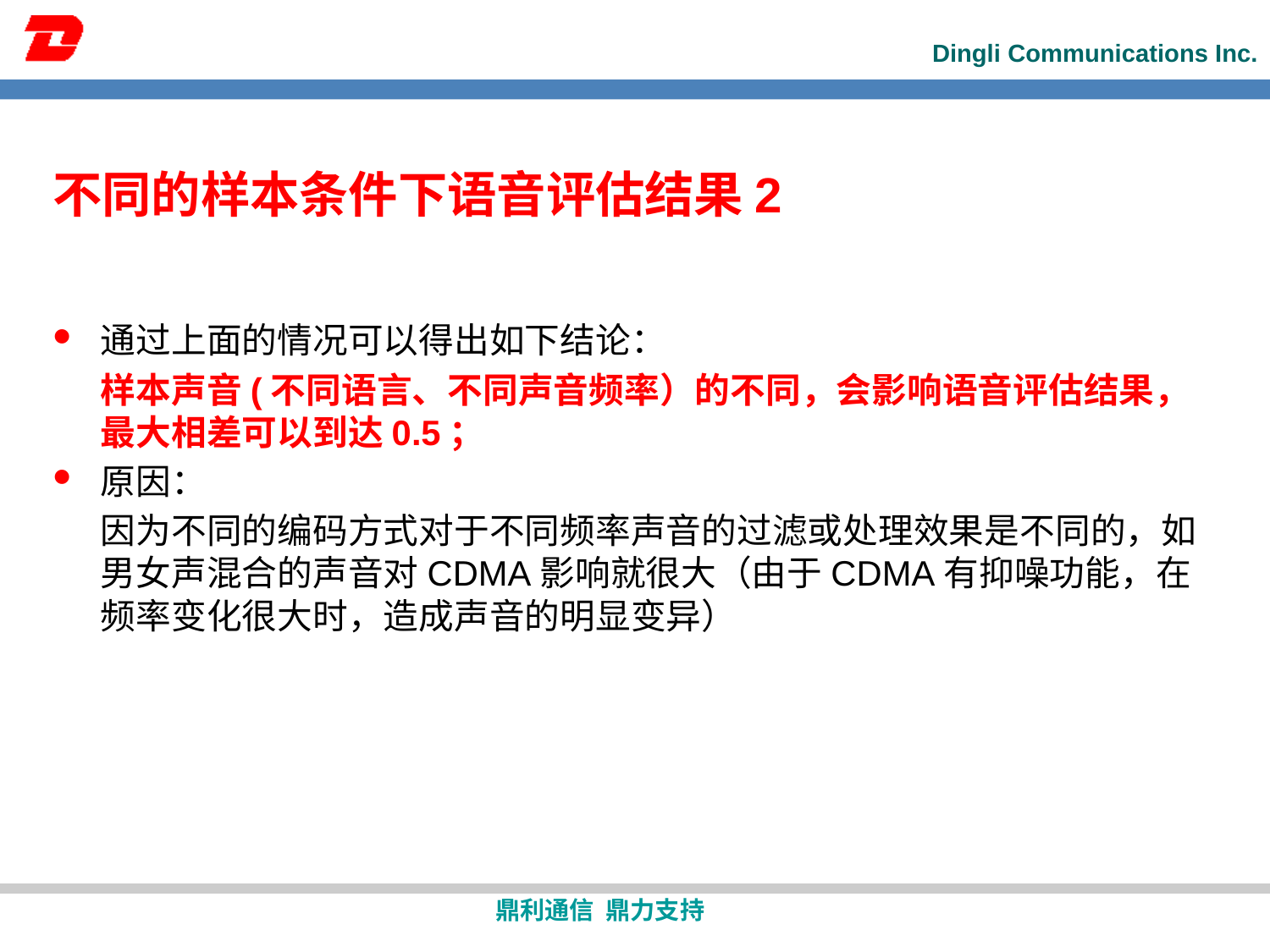

# 不同的样本条件下语音评估结果2
通过上面的情况可以得出如下结论：
	样本声音(不同语言、不同声音频率）的不同，会影响语音评估结果，最大相差可以到达0.5；
原因：
	因为不同的编码方式对于不同频率声音的过滤或处理效果是不同的，如男女声混合的声音对CDMA影响就很大（由于CDMA有抑噪功能，在频率变化很大时，造成声音的明显变异）